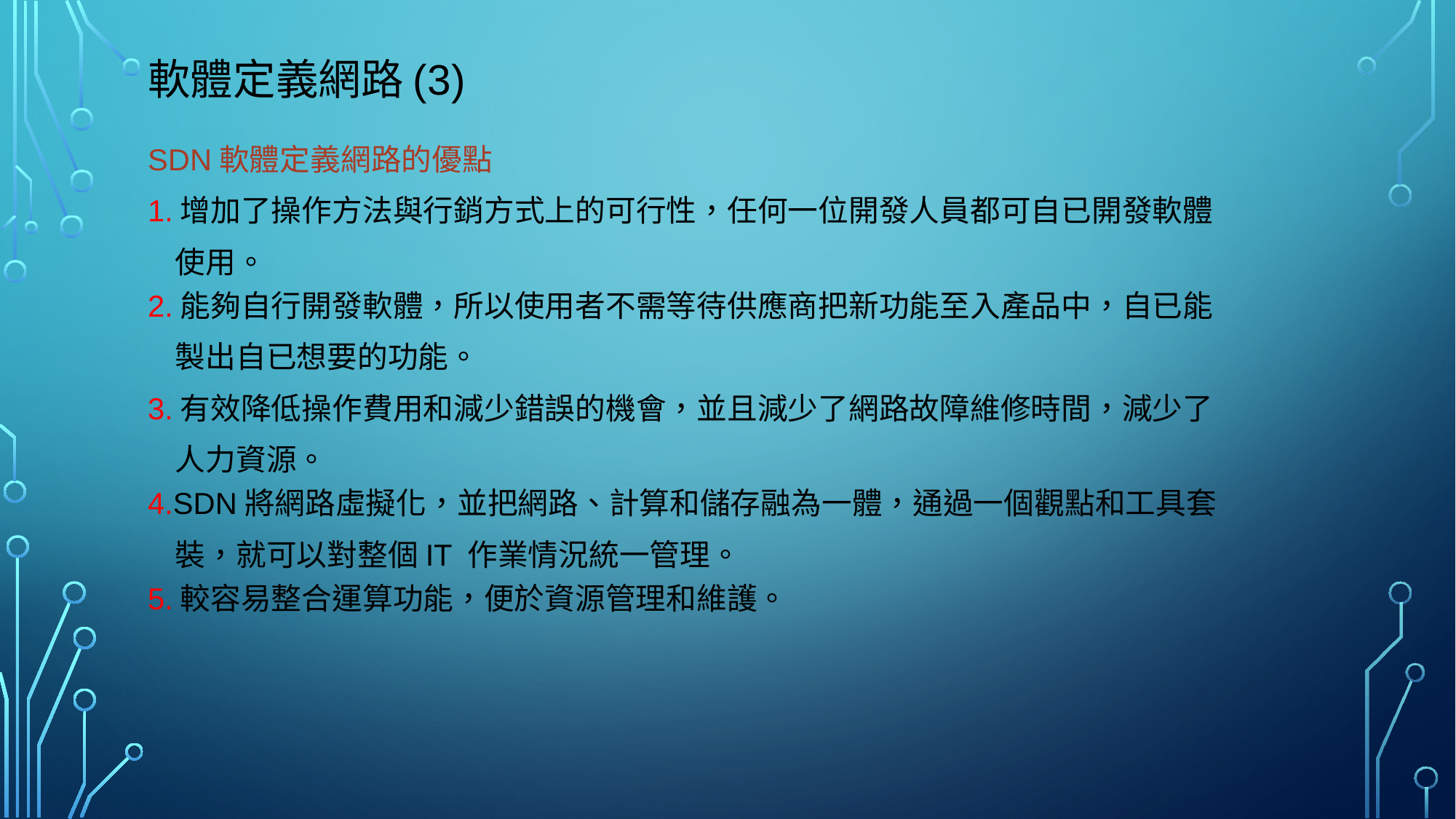

# 軟體定義網路(3)
SDN軟體定義網路的優點
1.增加了操作方法與行銷方式上的可行性，任何一位開發人員都可自已開發軟體
   使用。
2.能夠自行開發軟體，所以使用者不需等待供應商把新功能至入產品中，自已能
   製出自已想要的功能。
3.有效降低操作費用和減少錯誤的機會，並且減少了網路故障維修時間，減少了
   人力資源。
4.SDN將網路虛擬化，並把網路、計算和儲存融為一體，通過一個觀點和工具套
   裝，就可以對整個IT 作業情況統一管理。
5.較容易整合運算功能，便於資源管理和維護。